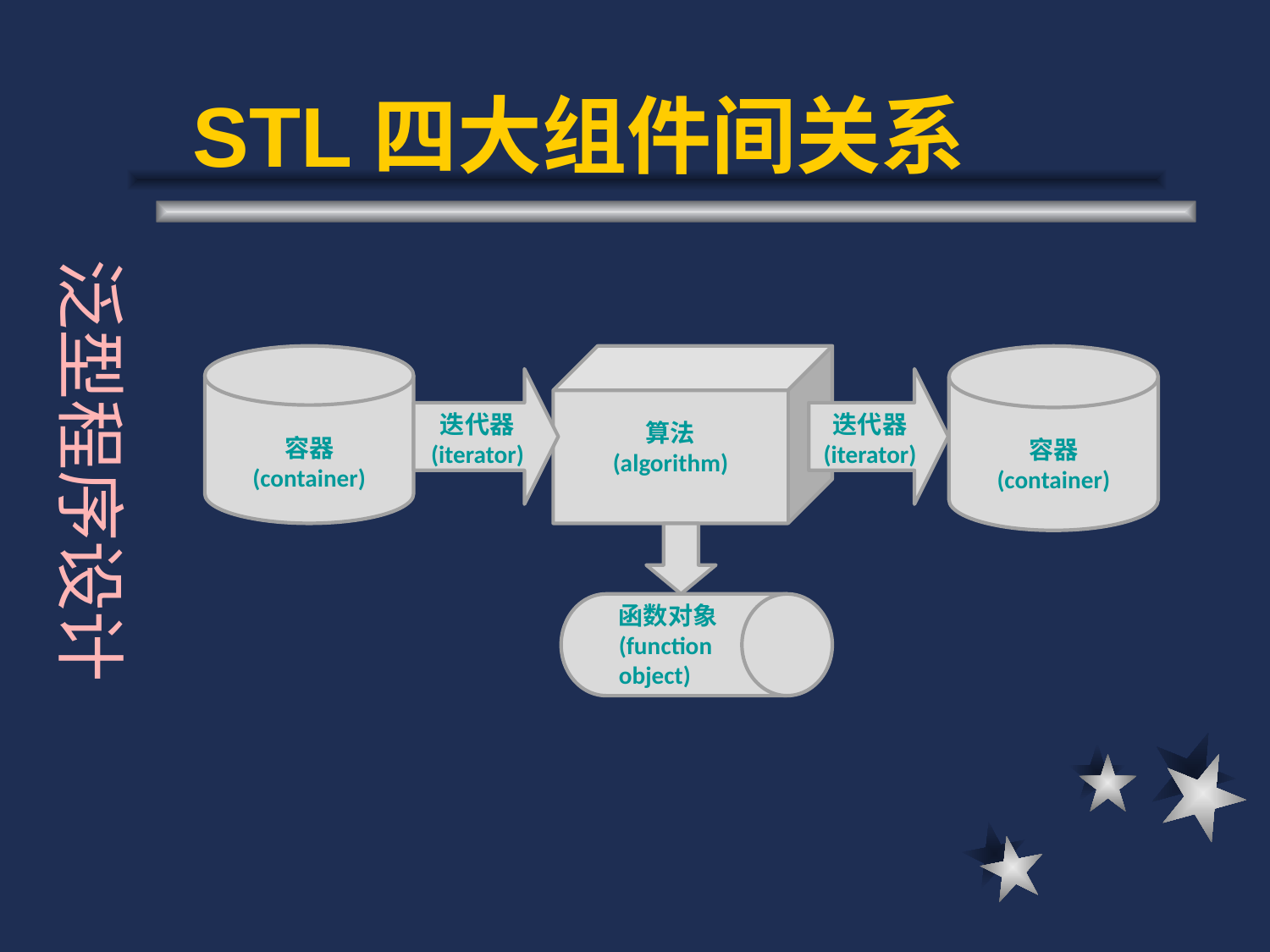

# STL四大组件间关系
泛型程序设计

容器
(container)

算法
(algorithm)

容器
(container)
迭代器
(iterator)
迭代器
(iterator)

函数对象
(function
object)
9